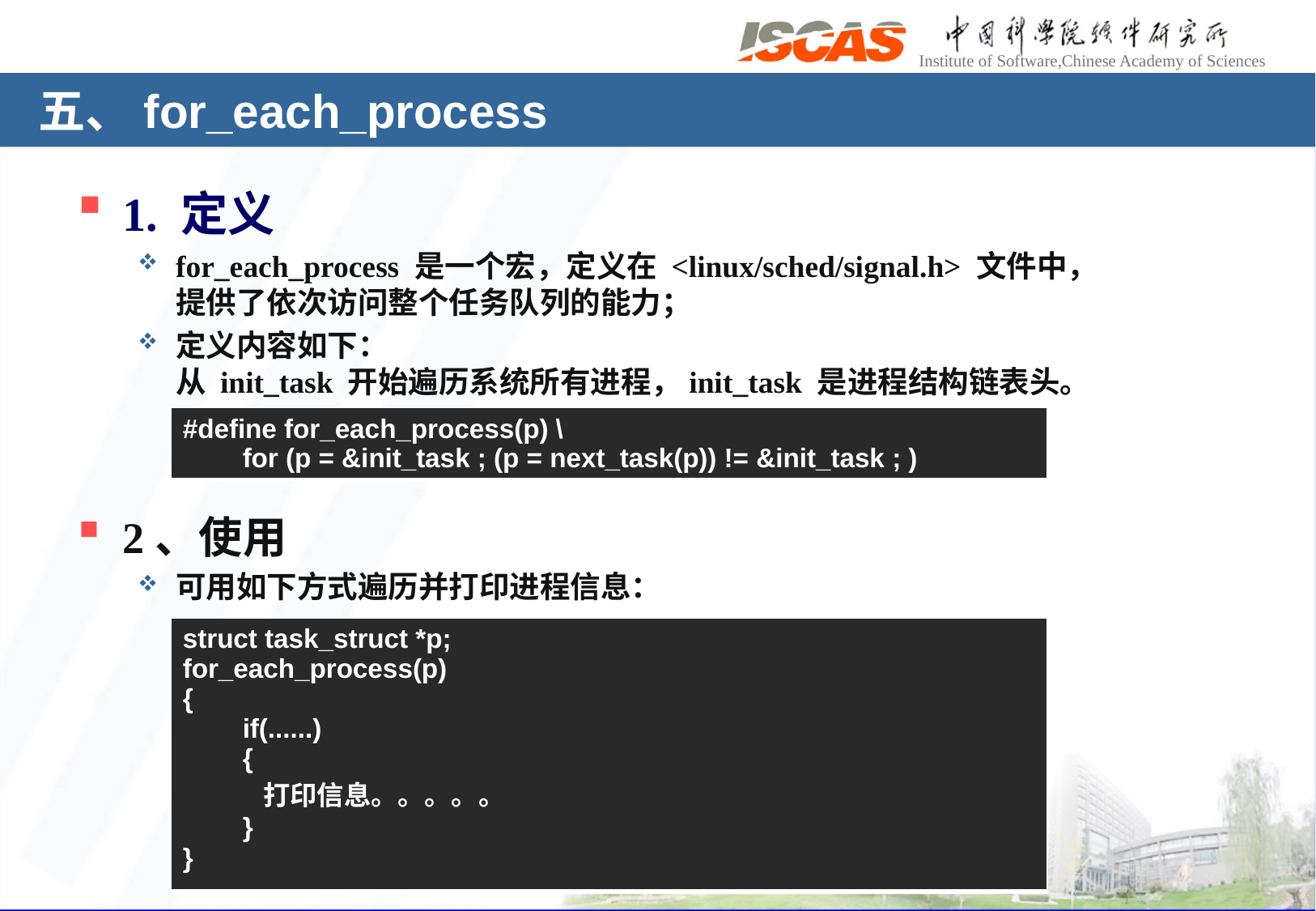

# 五、for_each_process
1. 定义
for_each_process 是一个宏，定义在 <linux/sched/signal.h> 文件中，
提供了依次访问整个任务队列的能力；
定义内容如下：
从 init_task 开始遍历系统所有进程，init_task 是进程结构链表头。

| #define for\_each\_process(p) \ for (p = &init\_task ; (p = next\_task(p)) != &init\_task ; ) |
| --- |
2、使用
可用如下方式遍历并打印进程信息：

| struct task\_struct \*p; for\_each\_process(p) { if(......) { 打印信息。。。。。 } } |
| --- |